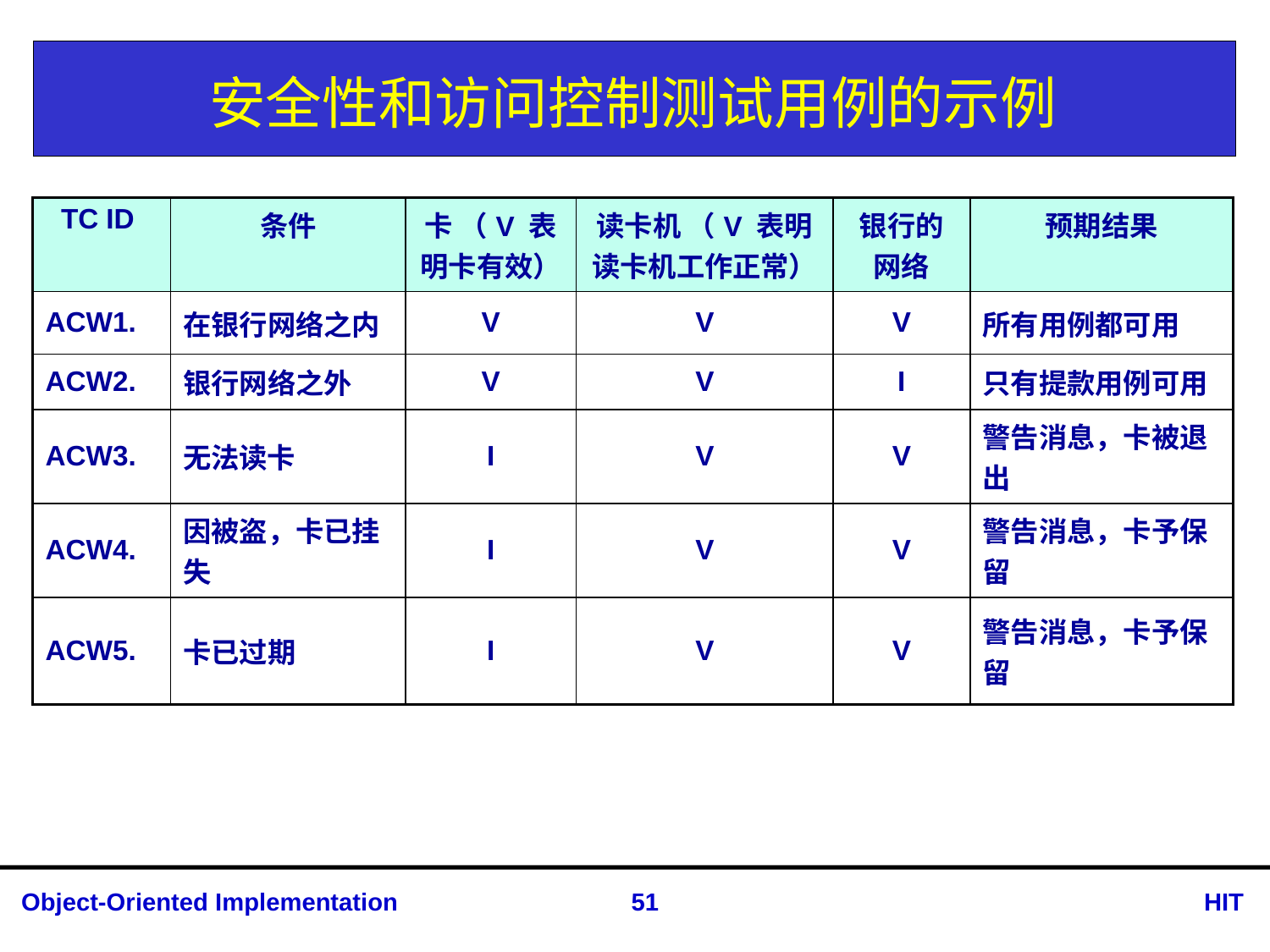

# 安全性和访问控制测试用例的示例
| TC ID | 条件 | 卡 （V 表明卡有效） | 读卡机 （V 表明读卡机工作正常） | 银行的网络 | 预期结果 |
| --- | --- | --- | --- | --- | --- |
| ACW1. | 在银行网络之内 | V | V | V | 所有用例都可用 |
| ACW2. | 银行网络之外 | V | V | I | 只有提款用例可用 |
| ACW3. | 无法读卡 | I | V | V | 警告消息，卡被退出 |
| ACW4. | 因被盗，卡已挂失 | I | V | V | 警告消息，卡予保留 |
| ACW5. | 卡已过期 | I | V | V | 警告消息，卡予保留 |